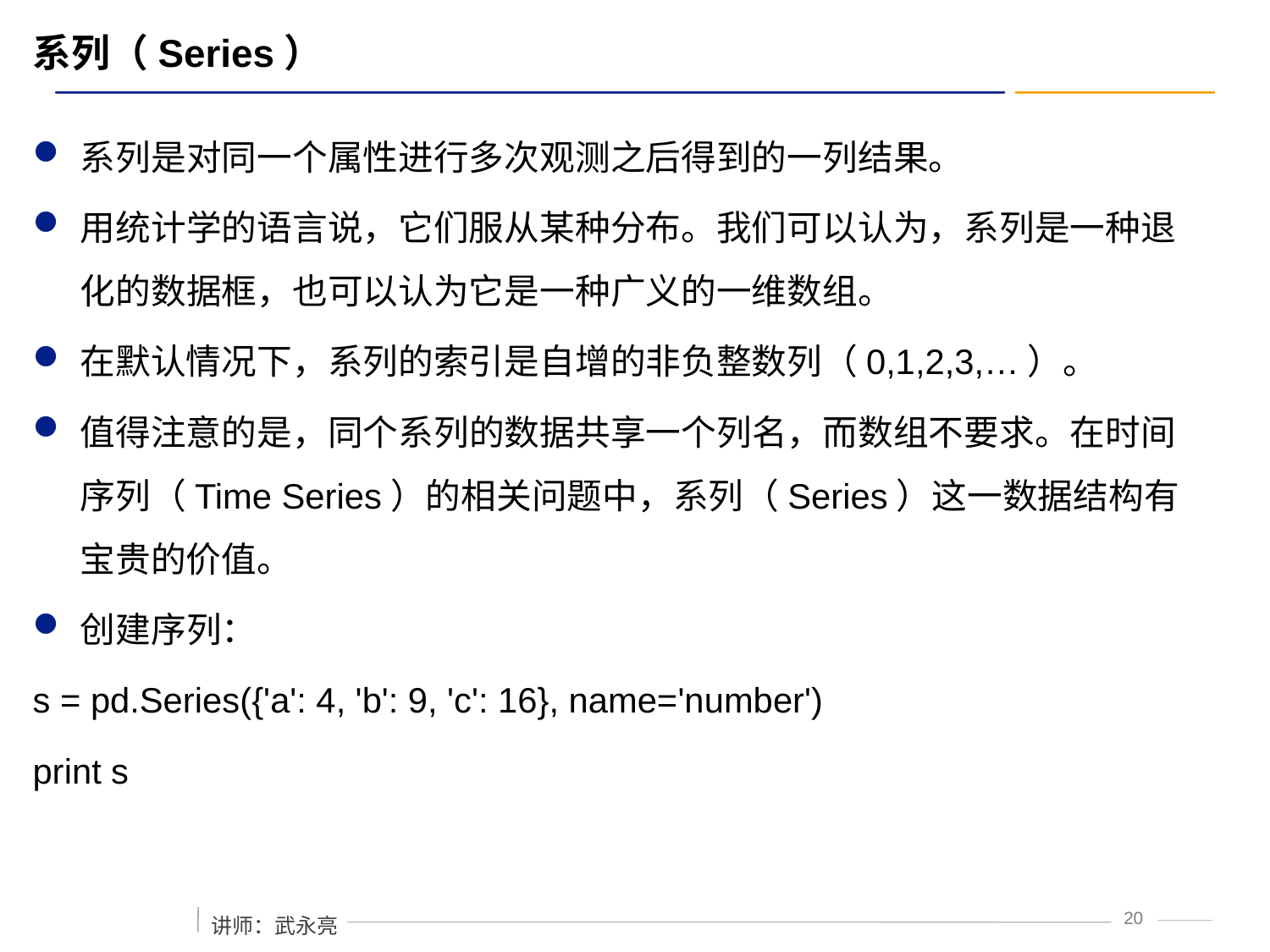

# 系列（Series）
系列是对同一个属性进行多次观测之后得到的一列结果。
用统计学的语言说，它们服从某种分布。我们可以认为，系列是一种退化的数据框，也可以认为它是一种广义的一维数组。
在默认情况下，系列的索引是自增的非负整数列（0,1,2,3,…）。
值得注意的是，同个系列的数据共享一个列名，而数组不要求。在时间序列（Time Series）的相关问题中，系列（Series）这一数据结构有宝贵的价值。
创建序列：
s = pd.Series({'a': 4, 'b': 9, 'c': 16}, name='number')
print s